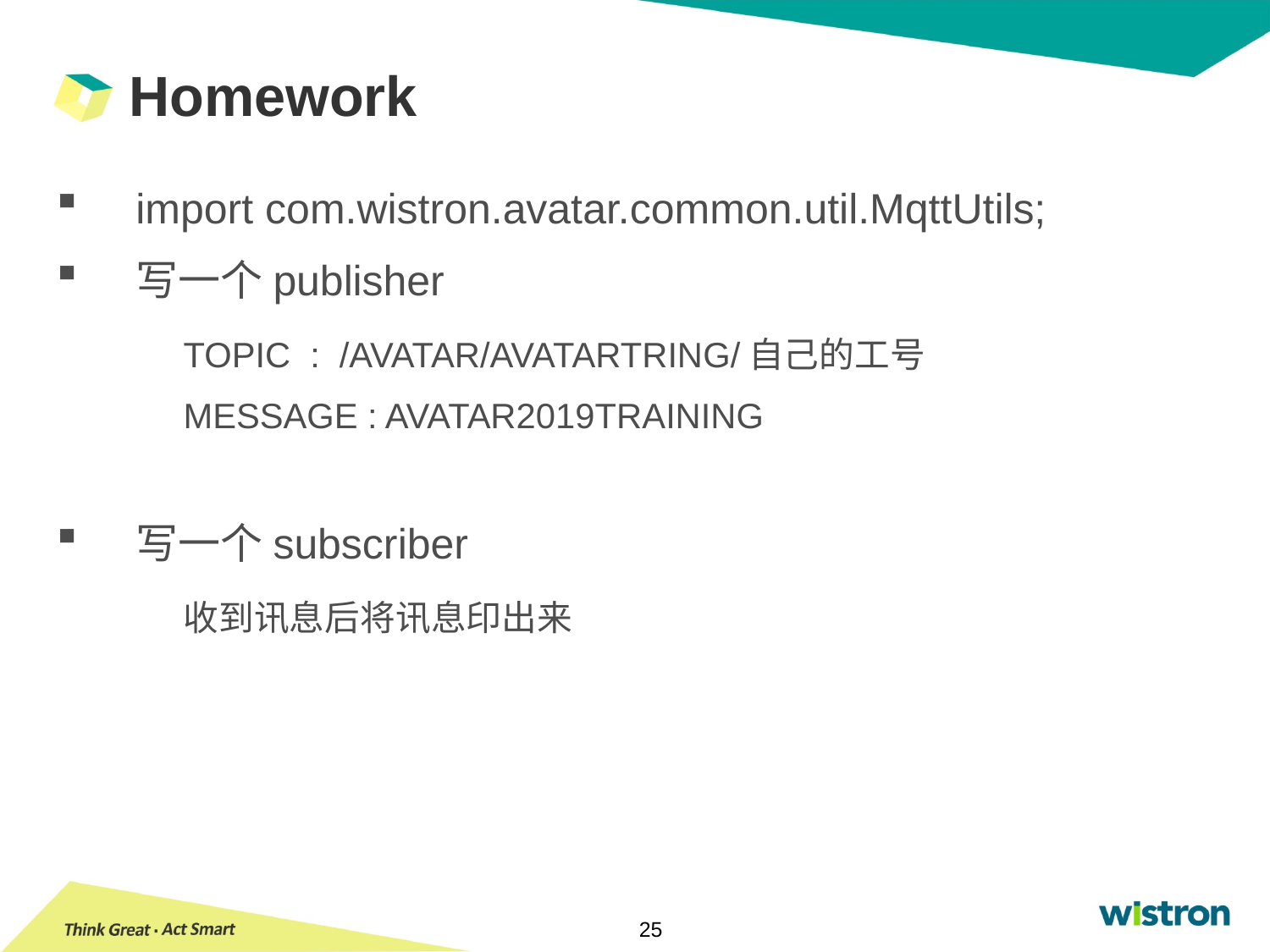

Homework

import com.wistron.avatar.common.util.MqttUtils;
写一个publisher
	TOPIC  :  /AVATAR/AVATARTRING/自己的工号
	MESSAGE : AVATAR2019TRAINING

写一个subscriber
	收到讯息后将讯息印出来

25